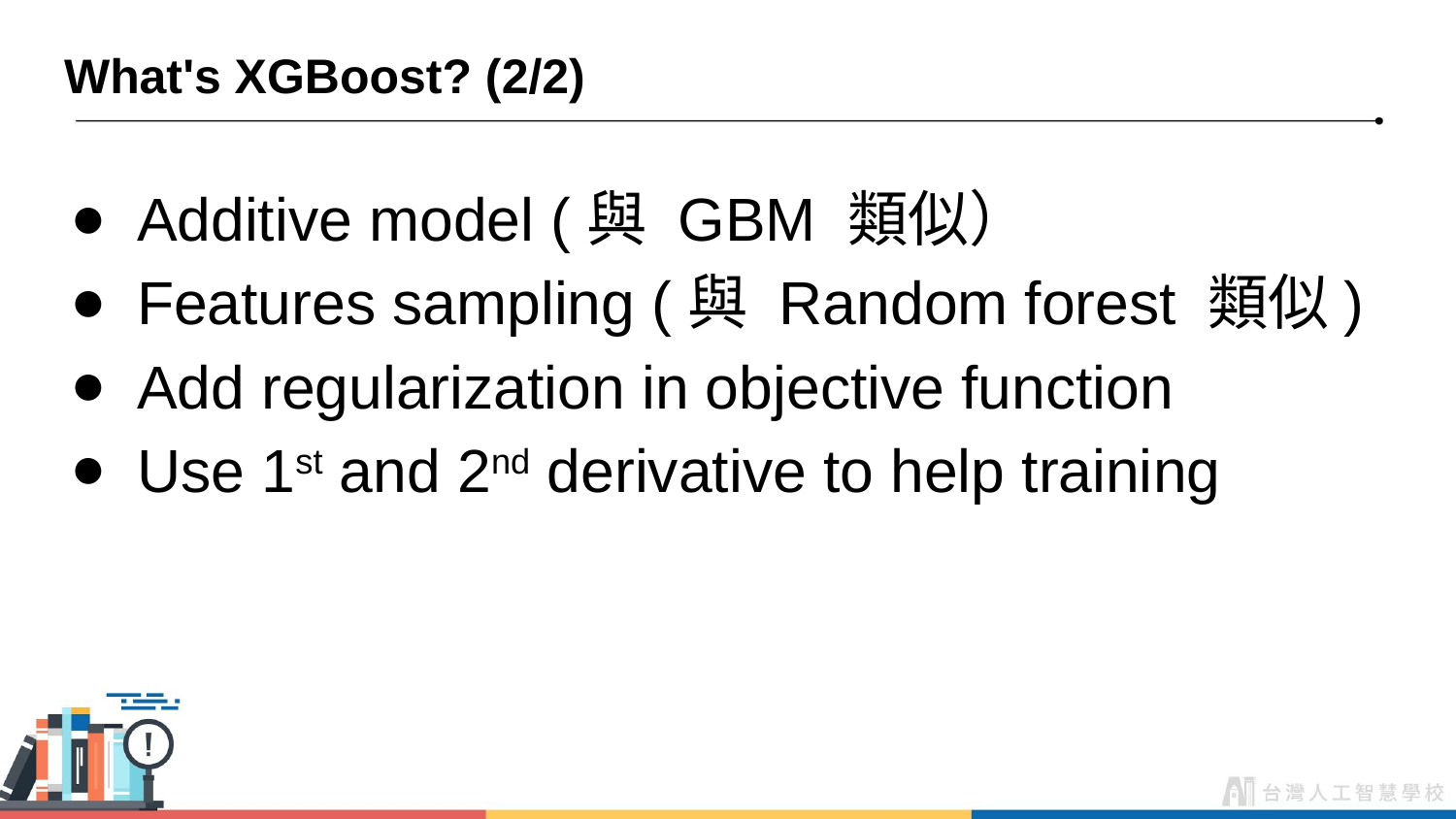

# What's XGBoost? (2/2)
Additive model (與 GBM 類似）
Features sampling (與 Random forest 類似)
Add regularization in objective function
Use 1st and 2nd derivative to help training